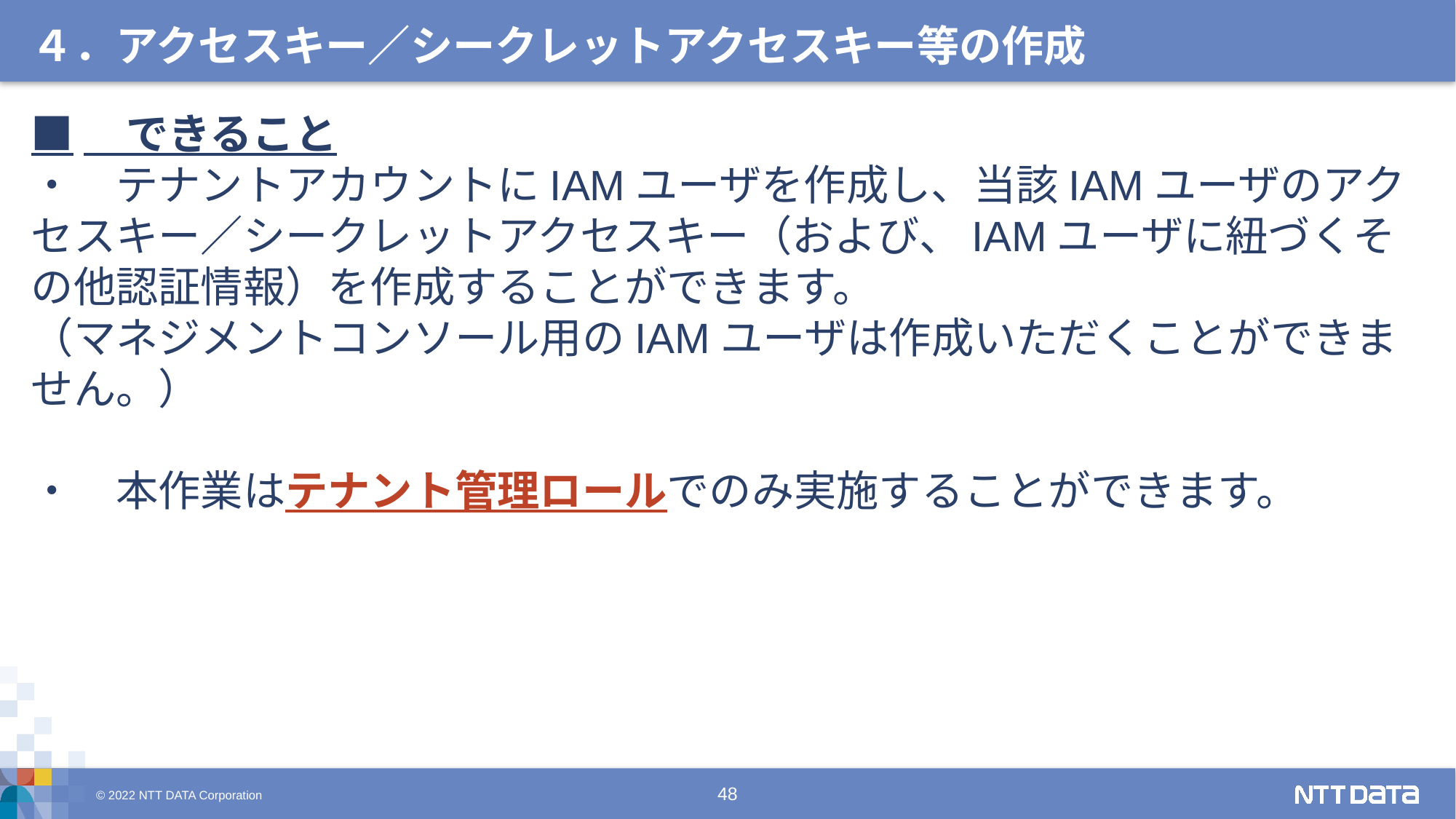

４．アクセスキー／シークレットアクセスキー等の作成
■　できること
・　テナントアカウントにIAMユーザを作成し、当該IAMユーザのアクセスキー／シークレットアクセスキー（および、IAMユーザに紐づくその他認証情報）を作成することができます。
（マネジメントコンソール用のIAMユーザは作成いただくことができません。）

・　本作業はテナント管理ロールでのみ実施することができます。